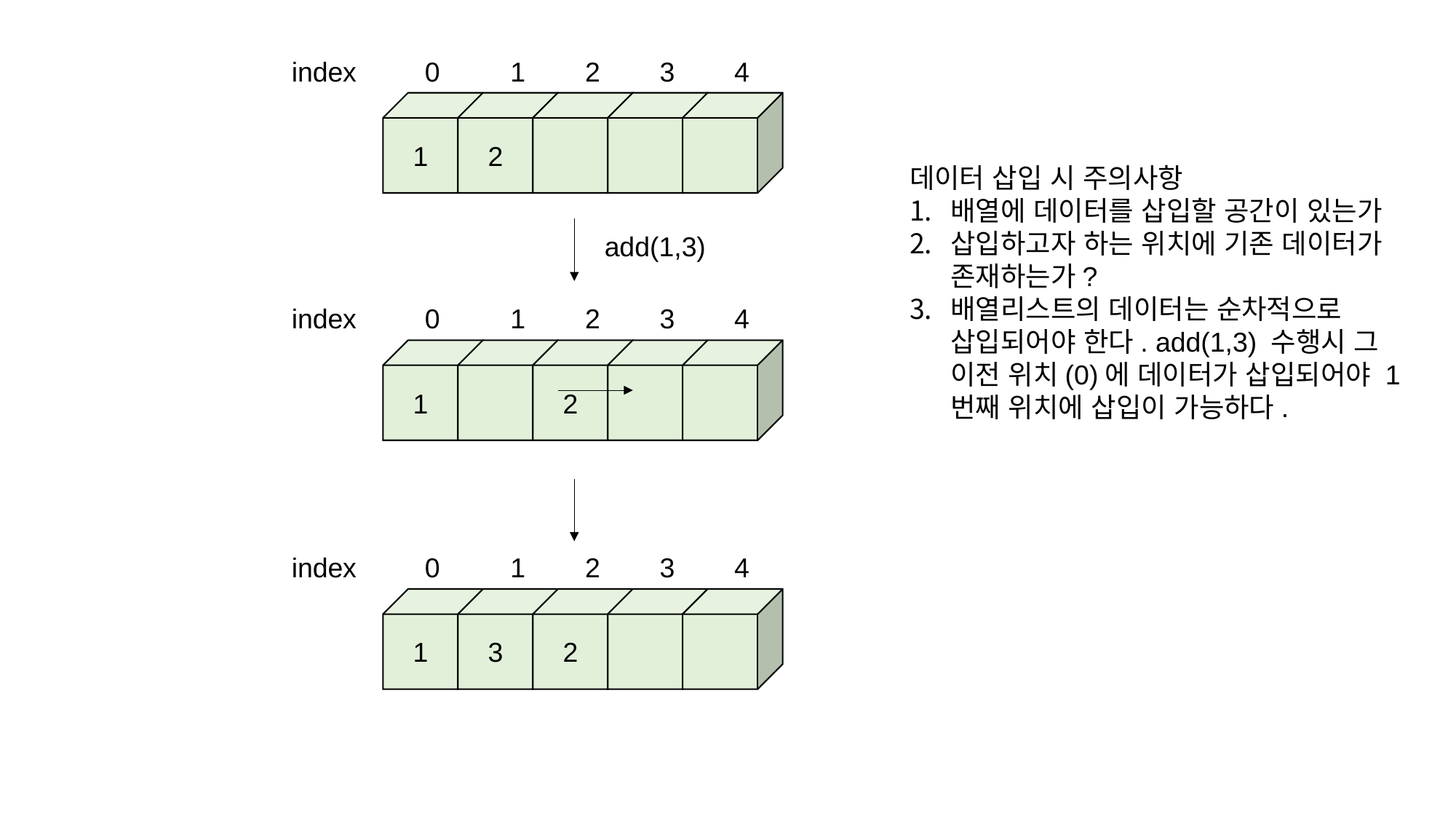

index
0
1
2
3
4
1
2

데이터 삽입 시 주의사항
배열에 데이터를 삽입할 공간이 있는가
삽입하고자 하는 위치에 기존 데이터가 존재하는가?
배열리스트의 데이터는 순차적으로 삽입되어야 한다. add(1,3) 수행시 그 이전 위치(0)에 데이터가 삽입되어야 1번째 위치에 삽입이 가능하다.

add(1,3)
index
0
1
2
3
4
1

2

index
0
1
2
3
4
1
3
2